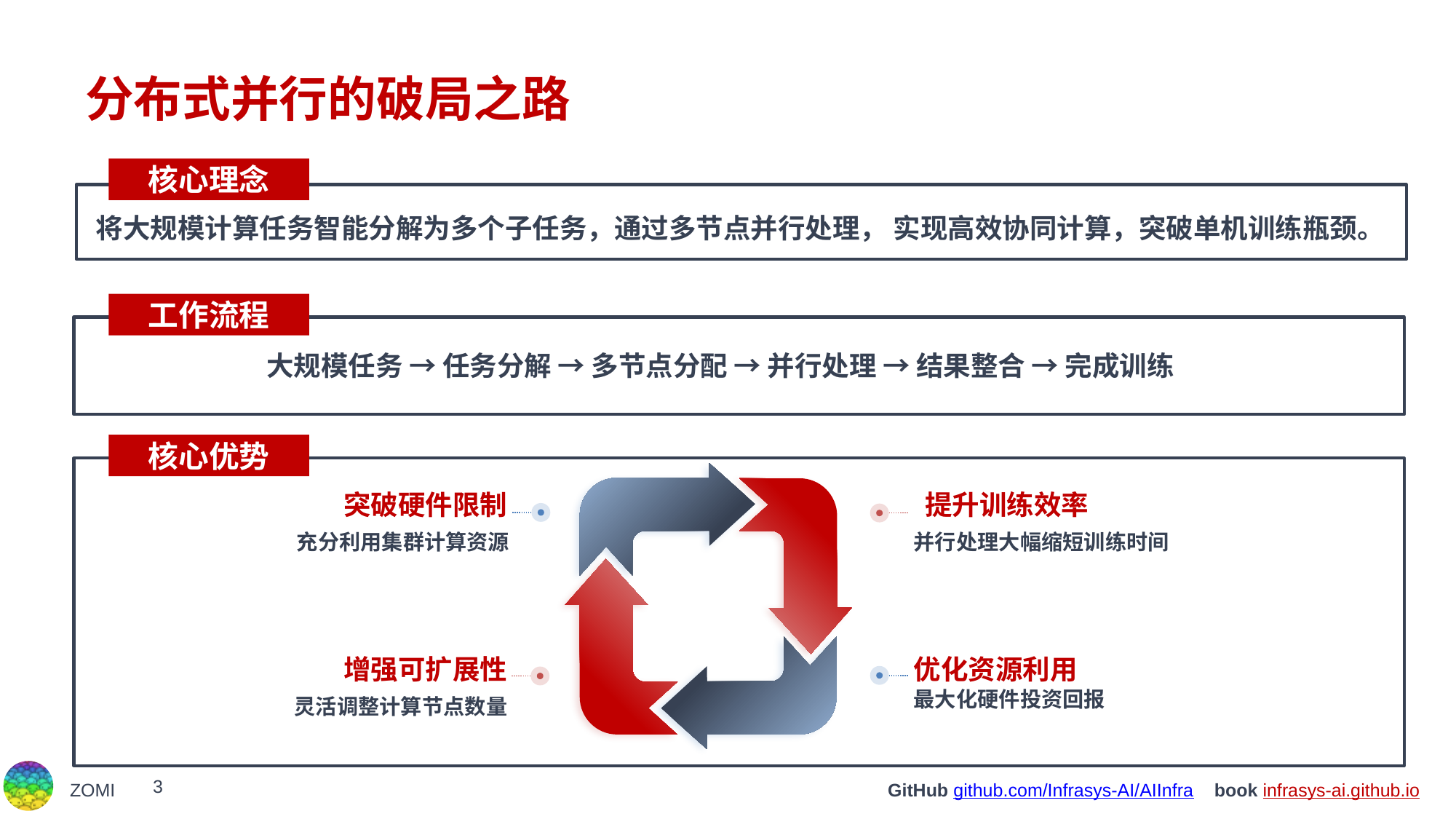

# 分布式并行的破局之路
核心理念

将大规模计算任务智能分解为多个子任务，通过多节点并行处理， 实现高效协同计算，突破单机训练瓶颈。
工作流程

大规模任务 → 任务分解 → 多节点分配 → 并行处理 → 结果整合 → 完成训练
核心优势

突破硬件限制
 提升训练效率

充分利用集群计算资源
并行处理大幅缩短训练时间

增强可扩展性
优化资源利用

灵活调整计算节点数量
最大化硬件投资回报